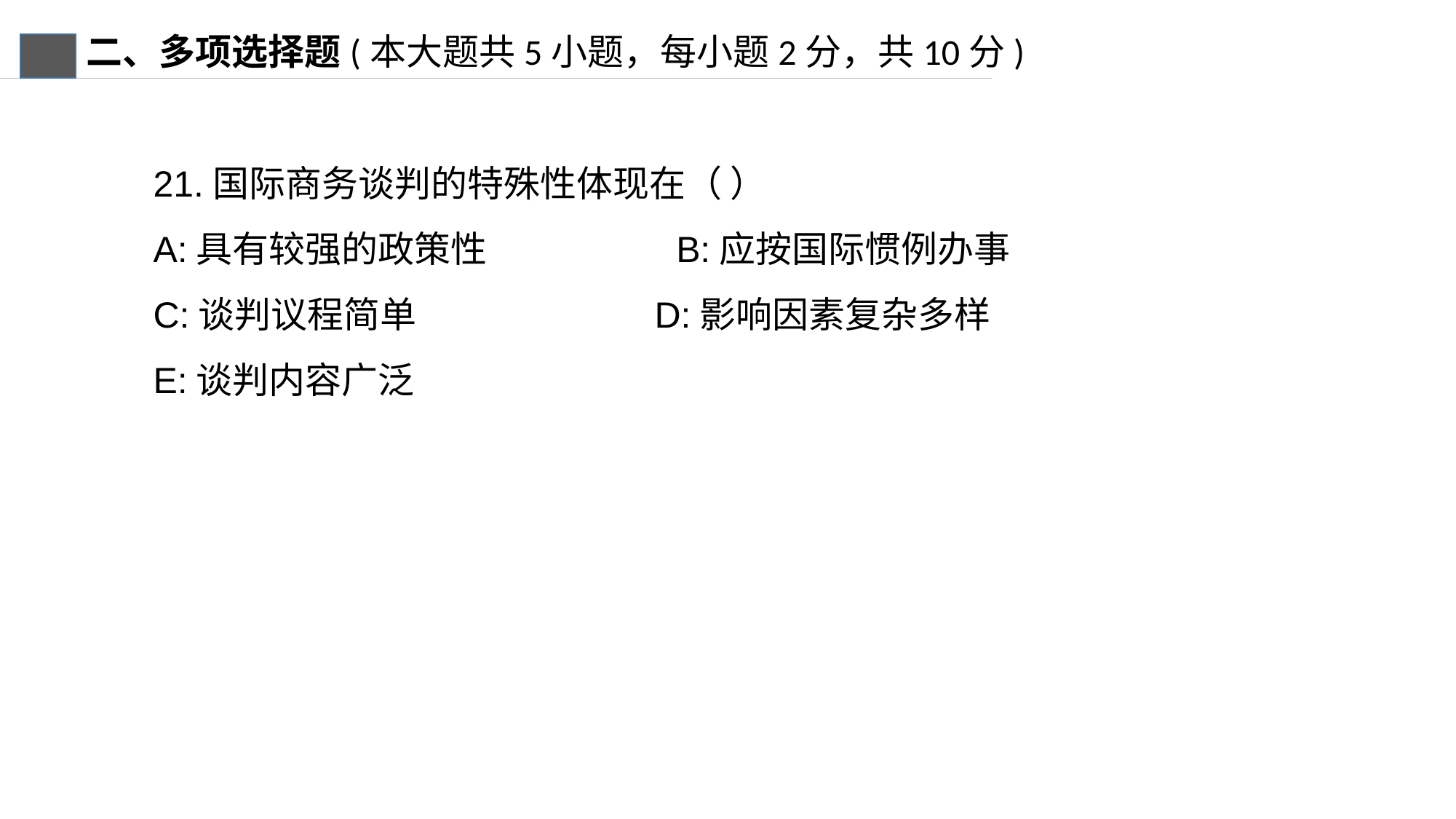

二、多项选择题(本大题共5小题，每小题2分，共10分)

21.国际商务谈判的特殊性体现在（ ）
A:具有较强的政策性                      B:应按国际惯例办事
C:谈判议程简单                            D:影响因素复杂多样
E:谈判内容广泛